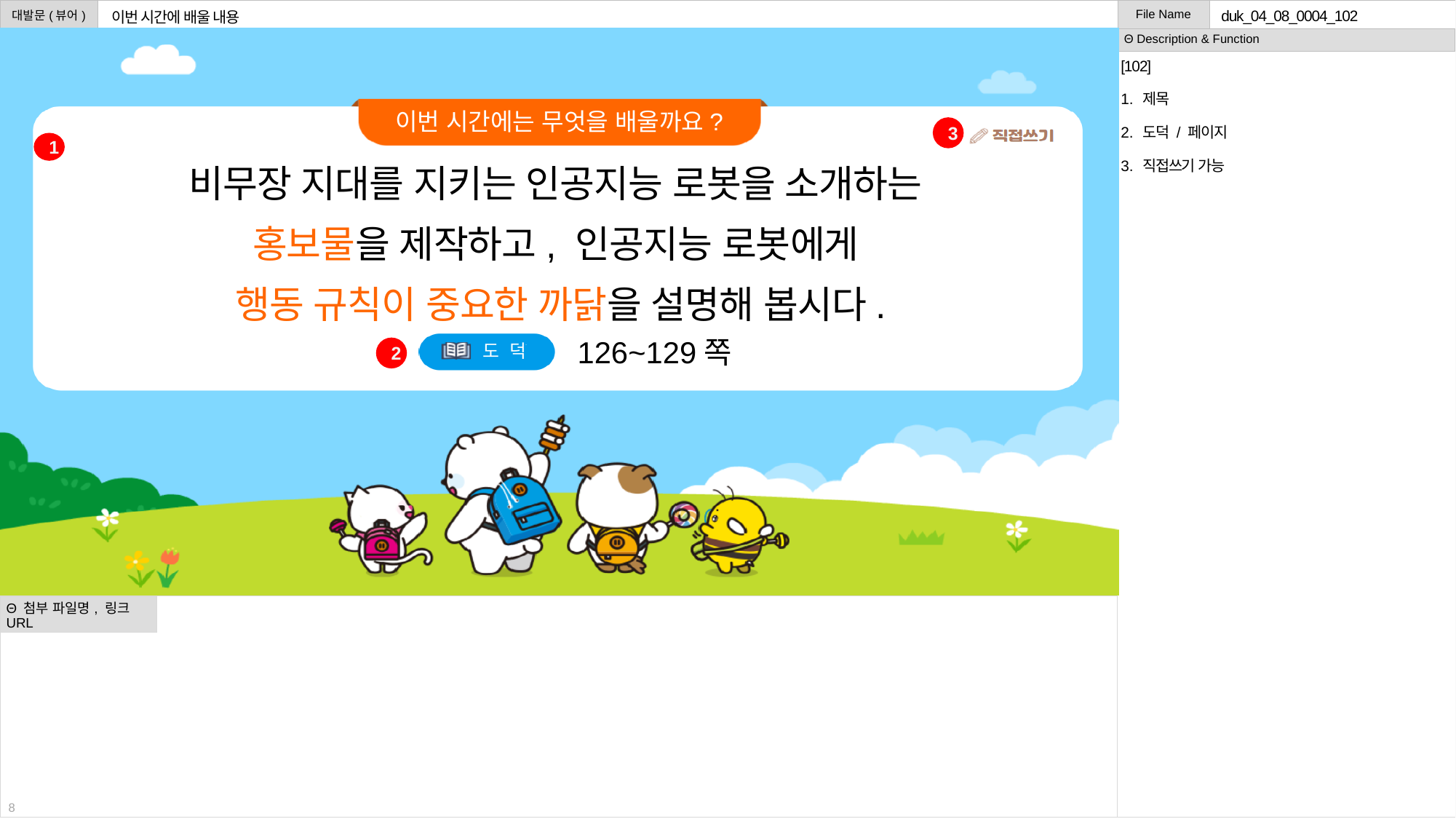

duk_04_08_0004_102
이번 시간에 배울 내용
[102]
제목
도덕 / 페이지
직접쓰기 가능

3
1
비무장 지대를 지키는 인공지능 로봇을 소개하는
홍보물을 제작하고, 인공지능 로봇에게
행동 규칙이 중요한 까닭을 설명해 봅시다.
126~129쪽
2